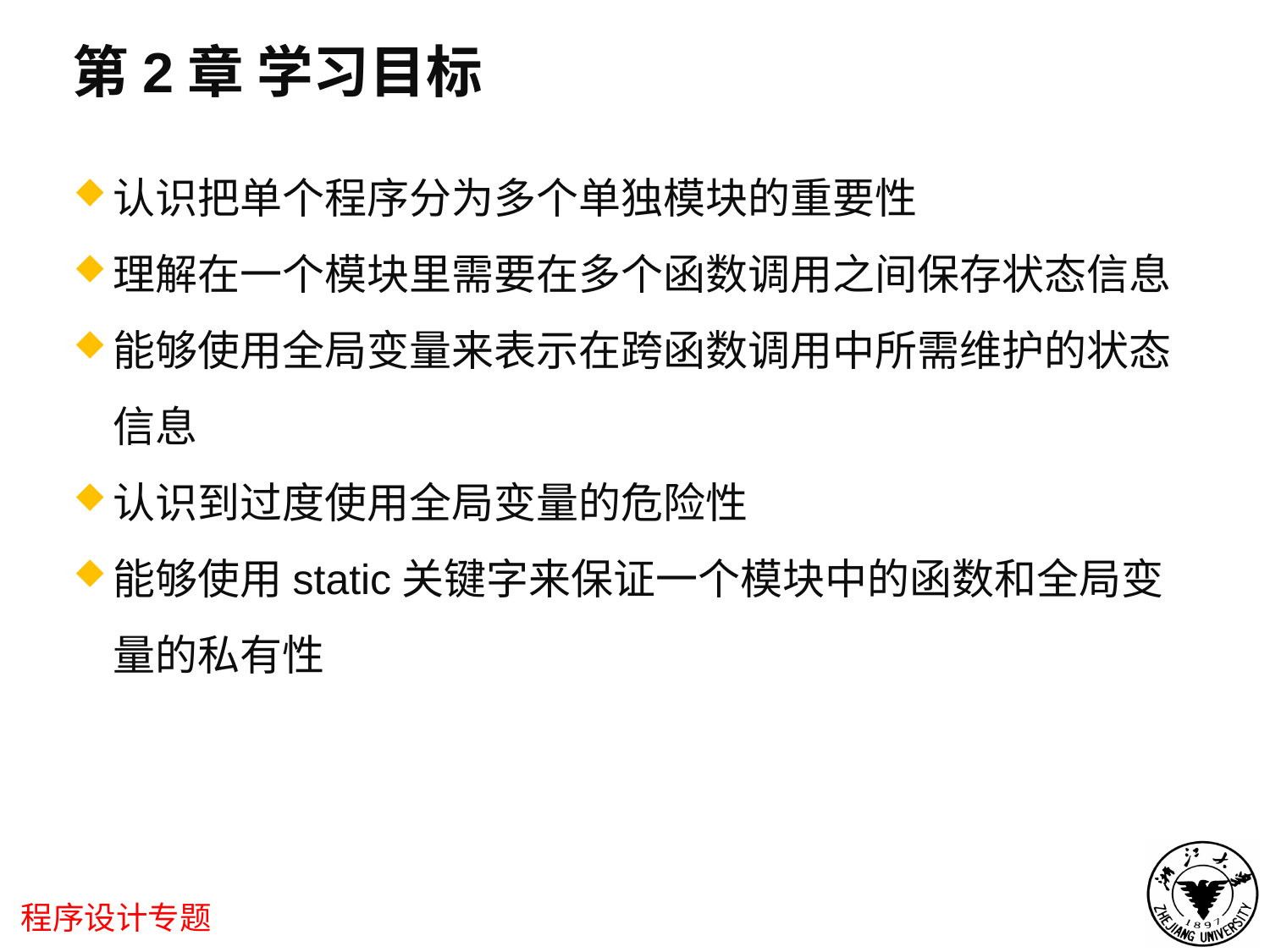

# 第2章 学习目标
认识把单个程序分为多个单独模块的重要性
理解在一个模块里需要在多个函数调用之间保存状态信息
能够使用全局变量来表示在跨函数调用中所需维护的状态信息
认识到过度使用全局变量的危险性
能够使用static关键字来保证一个模块中的函数和全局变量的私有性